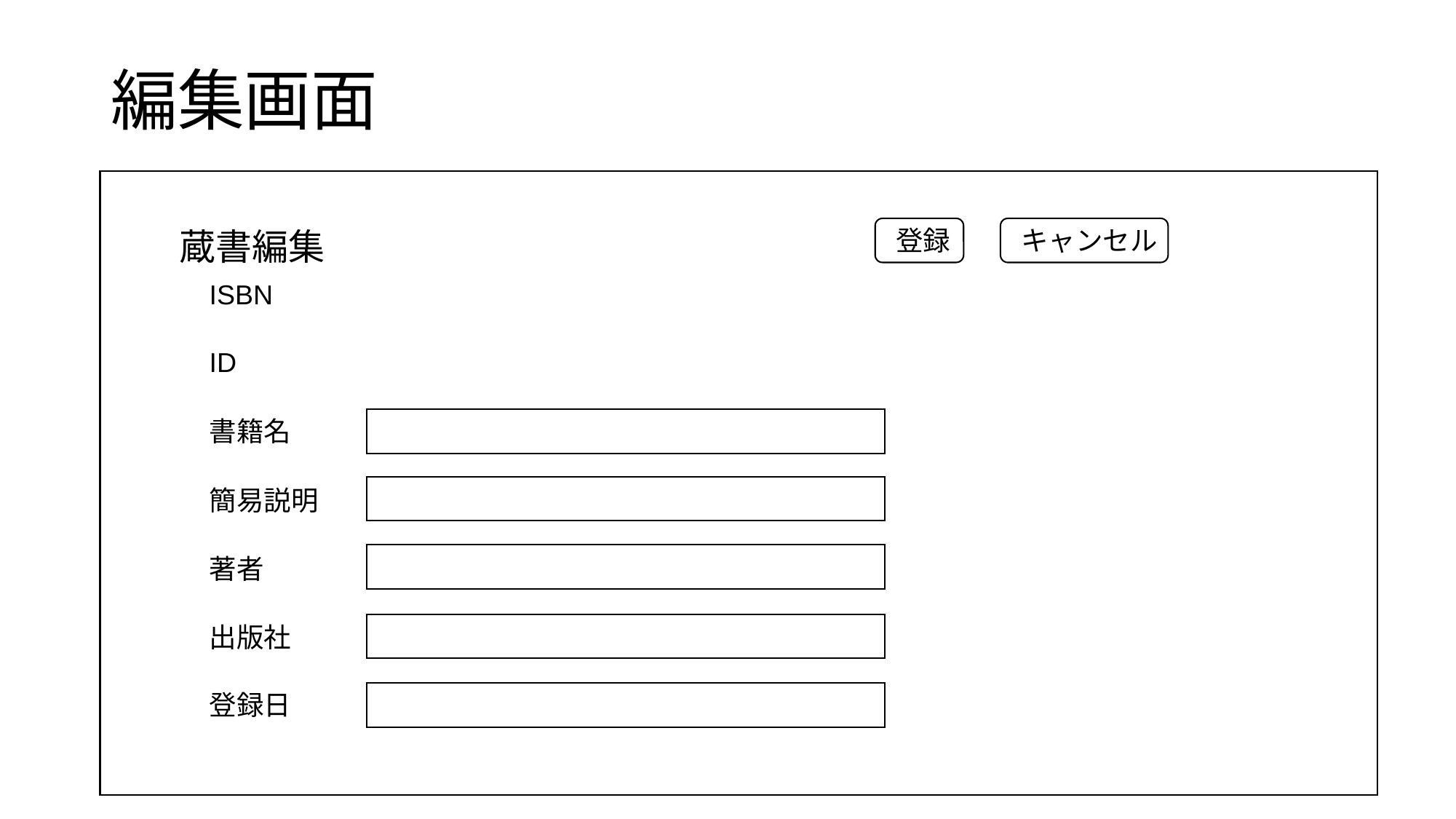

# 編集画面

蔵書編集
登録
キャンセル

ISBN
ID
書籍名

簡易説明

著者

出版社
登録日